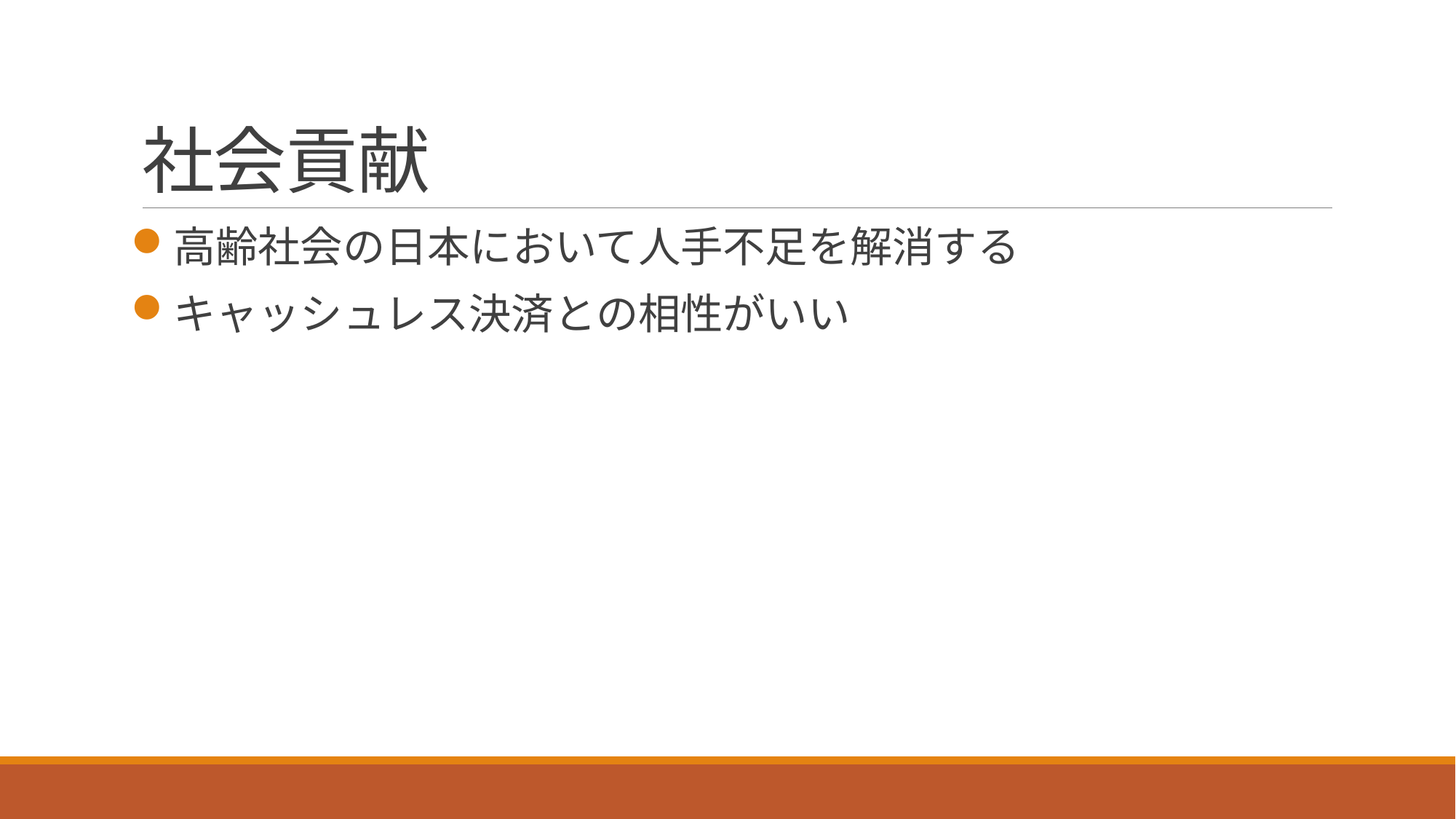

# 社会貢献
高齢社会の日本において人手不足を解消する
キャッシュレス決済との相性がいい